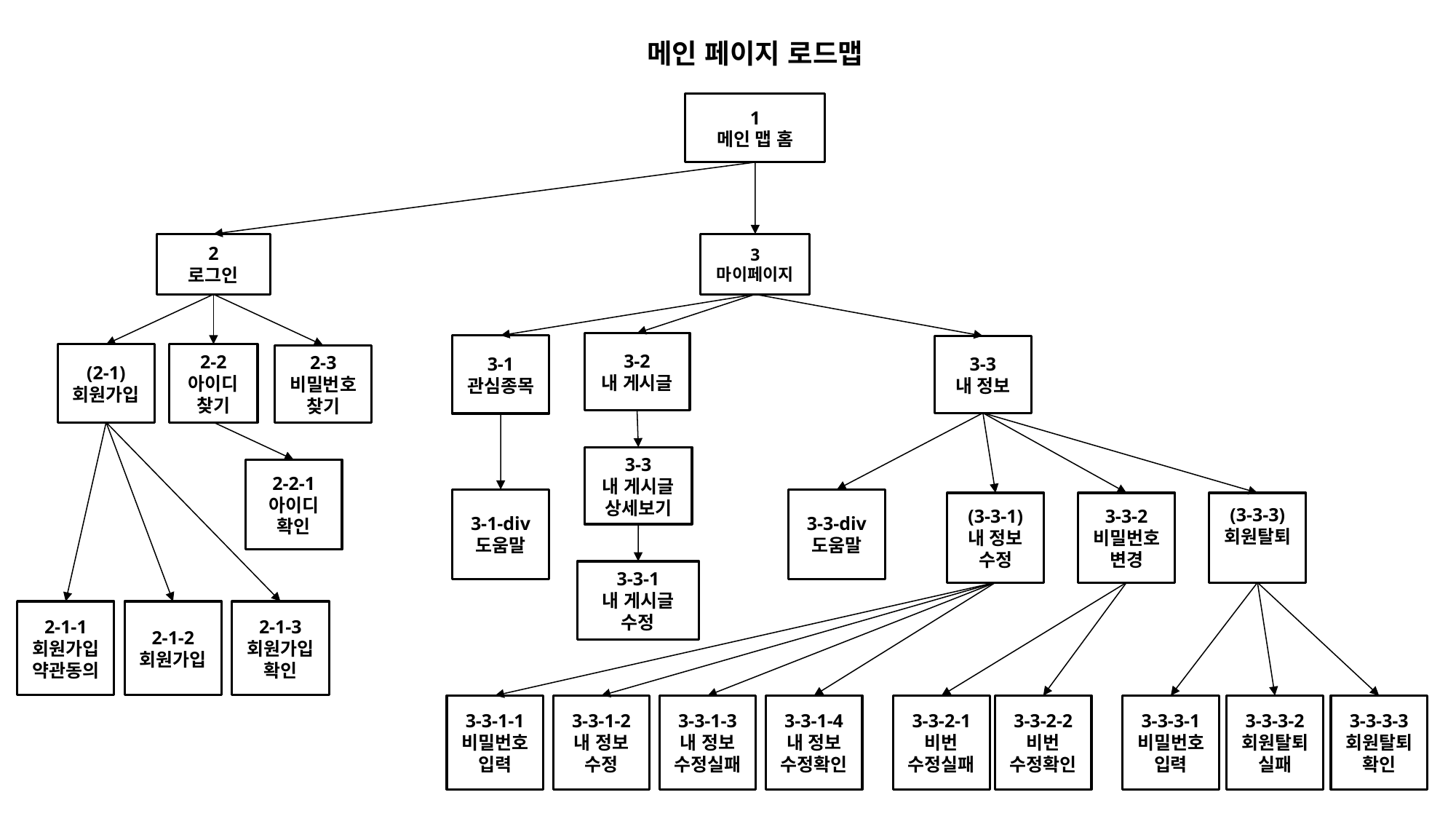

메인 페이지 로드맵
1
메인 맵 홈
2
로그인
3
마이페이지
3-2
내 게시글
3-1
관심종목
3-3
내 정보
(2-1)
회원가입
2-2
아이디
찾기
2-3
비밀번호찾기
3-3
내 게시글
상세보기
2-2-1
아이디
확인
3-1-div
도움말
3-3-div
도움말
(3-3-3)
회원탈퇴
(3-3-1)
내 정보
수정
3-3-2
비밀번호
변경
3-3-1
내 게시글
수정
2-1-1
회원가입
약관동의
2-1-2
회원가입
2-1-3
회원가입
확인
3-3-1-3
내 정보
수정실패
3-3-1-4
내 정보
수정확인
3-3-1-1
비밀번호
입력
3-3-1-2
내 정보
수정
3-3-2-1
비번
수정실패
3-3-2-2
비번
수정확인
3-3-3-1
비밀번호
입력
3-3-3-2
회원탈퇴
실패
3-3-3-3
회원탈퇴
확인